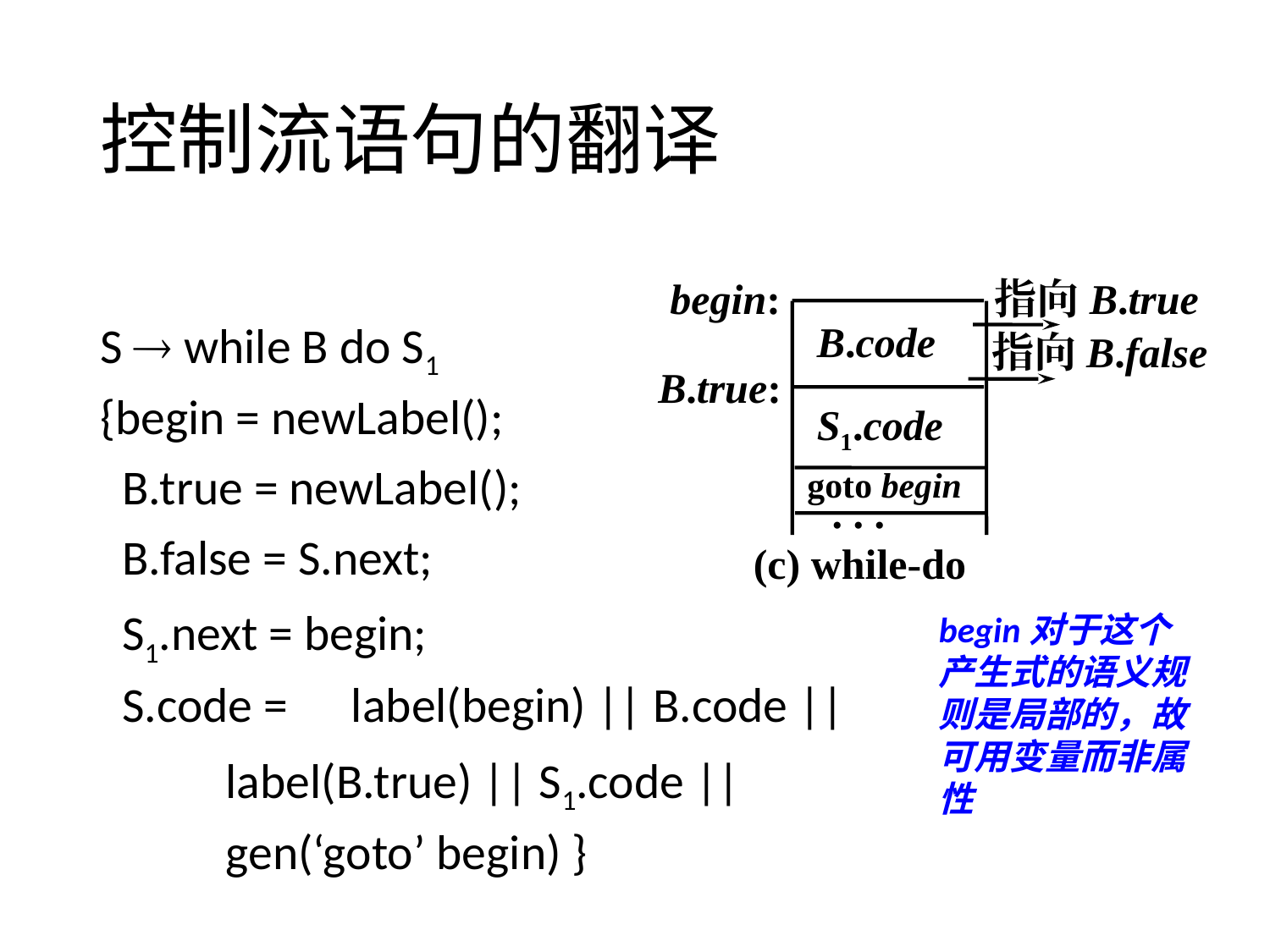

# 控制流语句的翻译
begin:
指向B.true

B.code
指向B.false

B.true:

S1.code
goto begin

. . .

(c) while-do
S → while B do S1
{begin = newLabel();
  B.true = newLabel();
  B.false = S.next;
  S1.next = begin;
  S.code = 	label(begin) || B.code ||
  		label(B.true) || S1.code ||
		gen(‘goto’ begin) }
begin对于这个产生式的语义规则是局部的，故可用变量而非属性